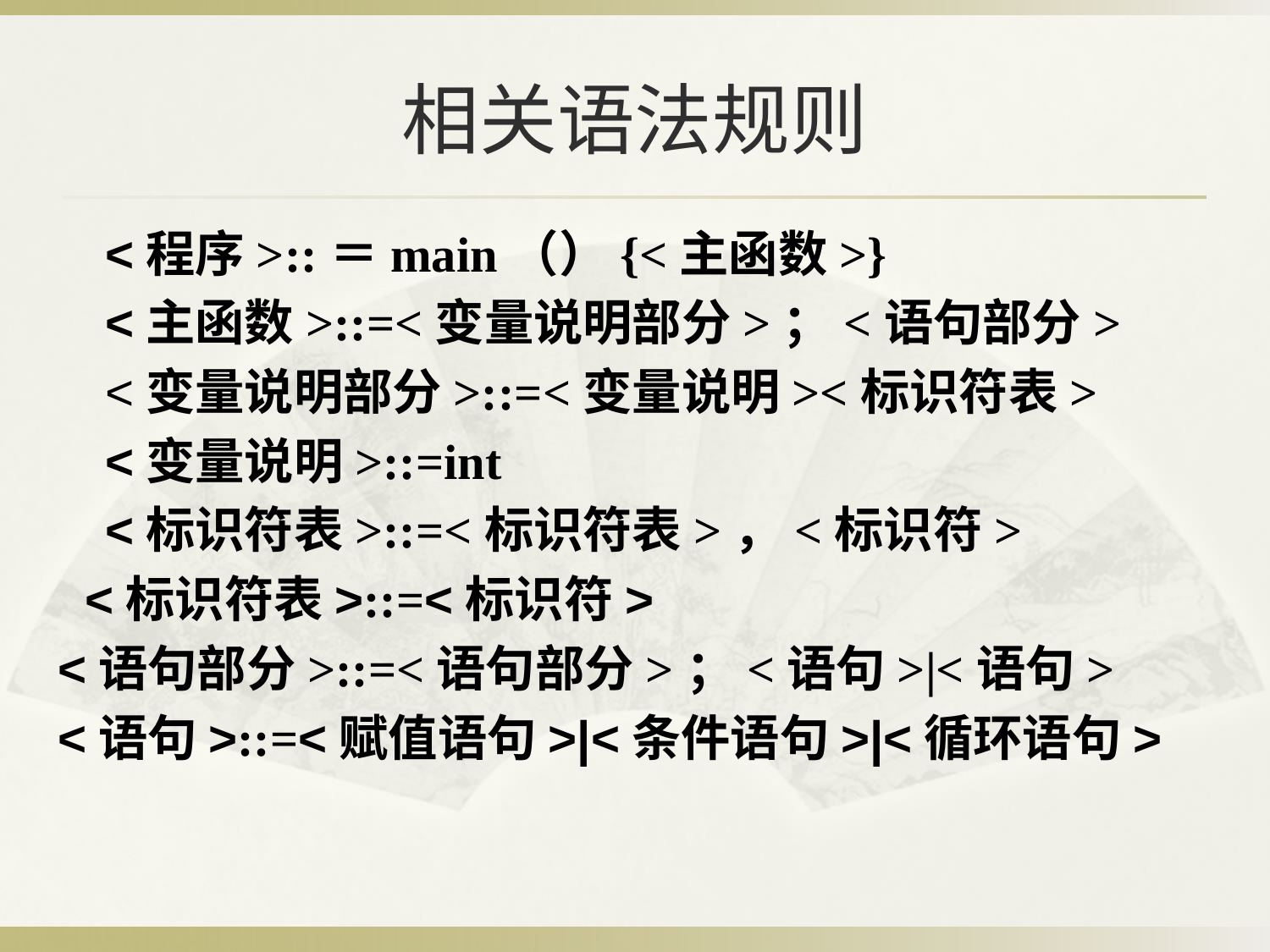

# 相关语法规则
<程序>::＝main（）{<主函数>}
<主函数>::=<变量说明部分>；<语句部分>
<变量说明部分>::=<变量说明><标识符表>
<变量说明>::=int
<标识符表>::=<标识符表>，<标识符>
  <标识符表>::=<标识符>
<语句部分>::=<语句部分>；<语句>|<语句>
<语句>::=<赋值语句>|<条件语句>|<循环语句>